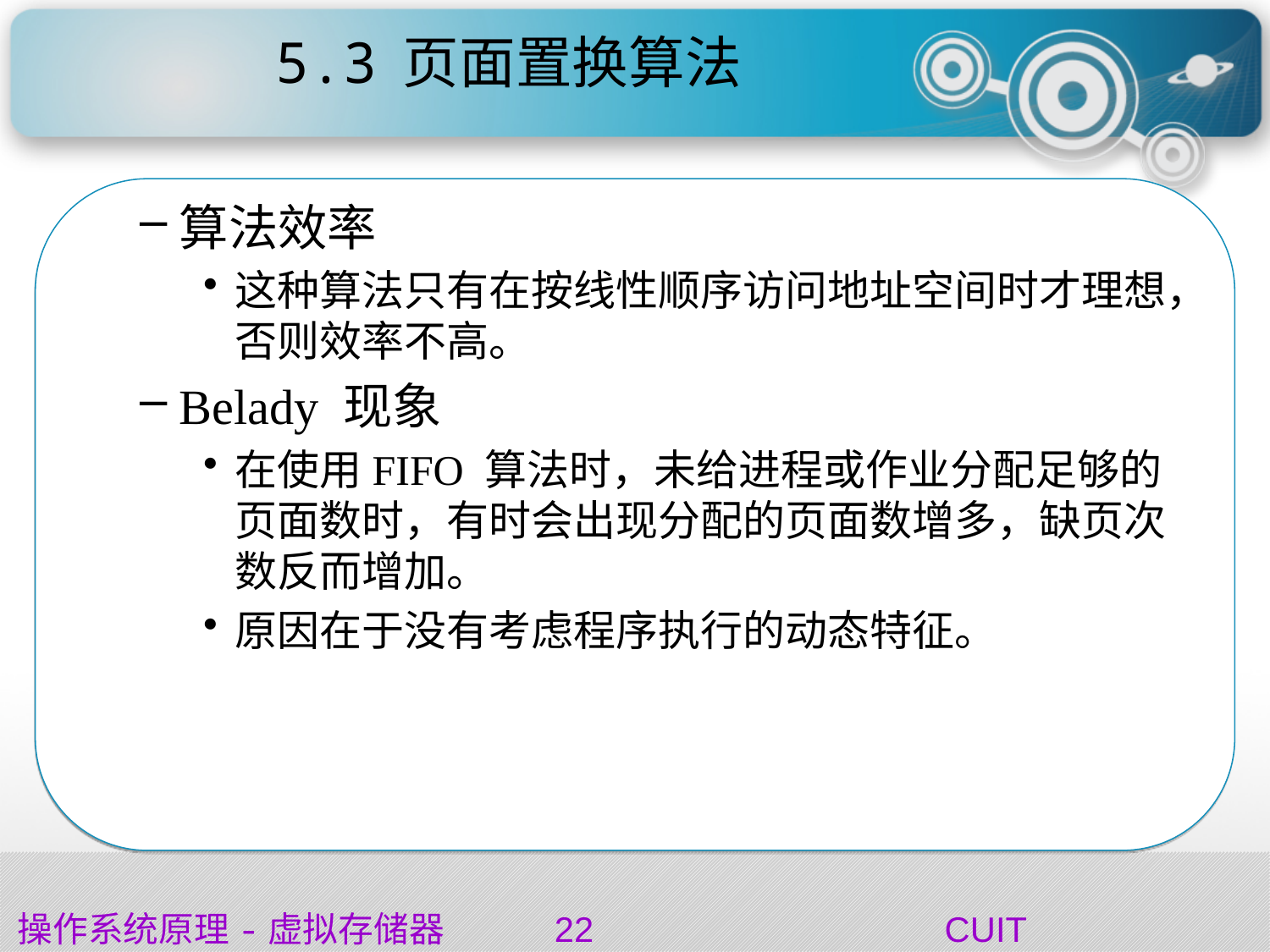

# 5.3	页面置换算法
算法效率
这种算法只有在按线性顺序访问地址空间时才理想，否则效率不高。
Belady 现象
在使用FIFO 算法时，未给进程或作业分配足够的页面数时，有时会出现分配的页面数增多，缺页次数反而增加。
原因在于没有考虑程序执行的动态特征。